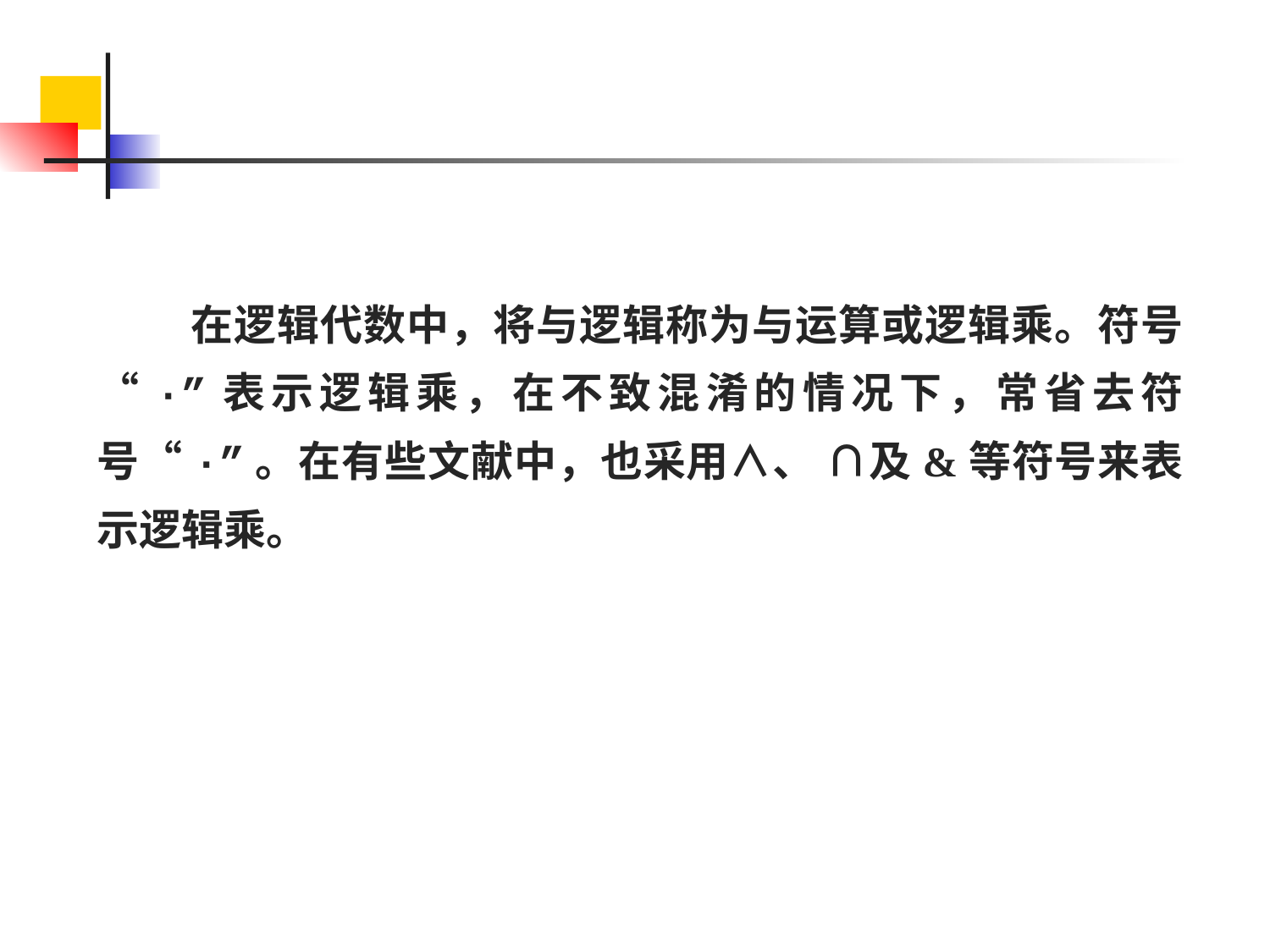

在逻辑代数中，将与逻辑称为与运算或逻辑乘。符号“·”表示逻辑乘，在不致混淆的情况下，常省去符号“·”。在有些文献中，也采用∧、 ∩及&等符号来表示逻辑乘。